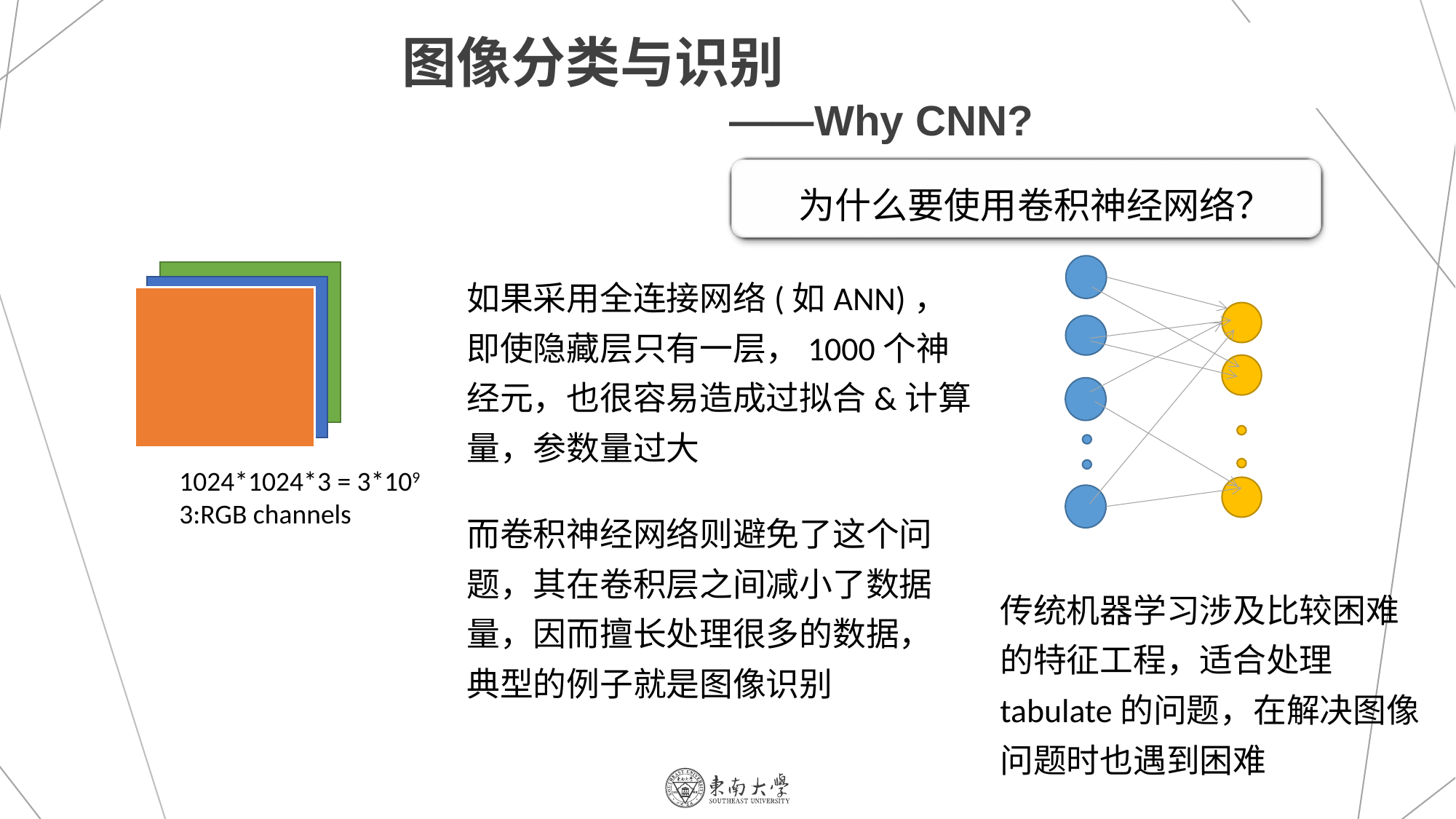

图像分类与识别
——Why CNN?

为什么要使用卷积神经网络？

如果采用全连接网络(如ANN)，即使隐藏层只有一层，1000个神经元，也很容易造成过拟合&计算量，参数量过大

1024*1024*3 = 3*109
3:RGB channels

而卷积神经网络则避免了这个问题，其在卷积层之间减小了数据量，因而擅长处理很多的数据，典型的例子就是图像识别
传统机器学习涉及比较困难的特征工程，适合处理tabulate的问题，在解决图像问题时也遇到困难